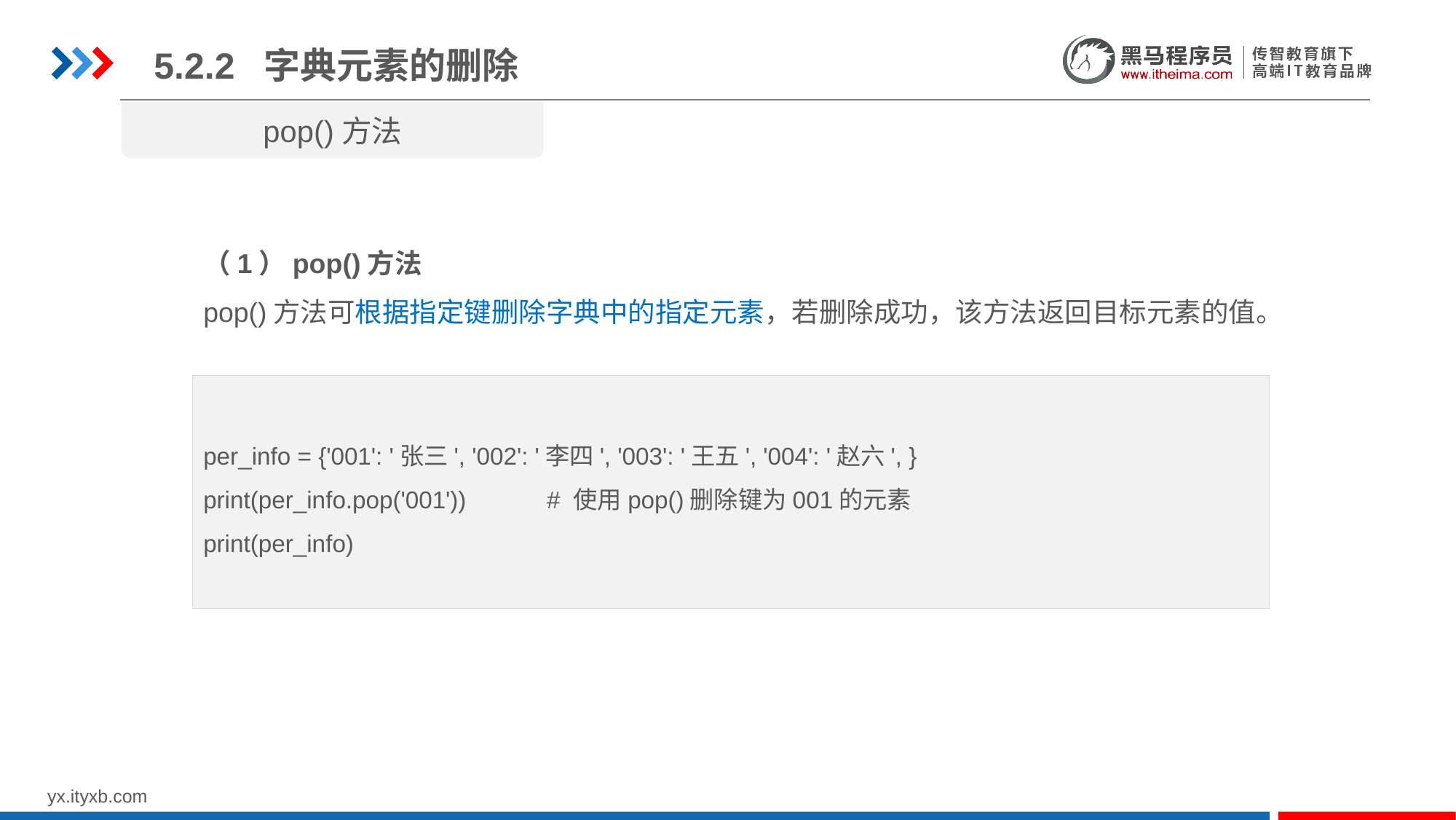

5.2.2  字典元素的删除

pop()方法
（1）pop()方法
pop()方法可根据指定键删除字典中的指定元素，若删除成功，该方法返回目标元素的值。
per_info = {'001': '张三', '002': '李四', '003': '王五', '004': '赵六', }
print(per_info.pop('001'))            # 使用pop()删除键为001的元素
print(per_info)